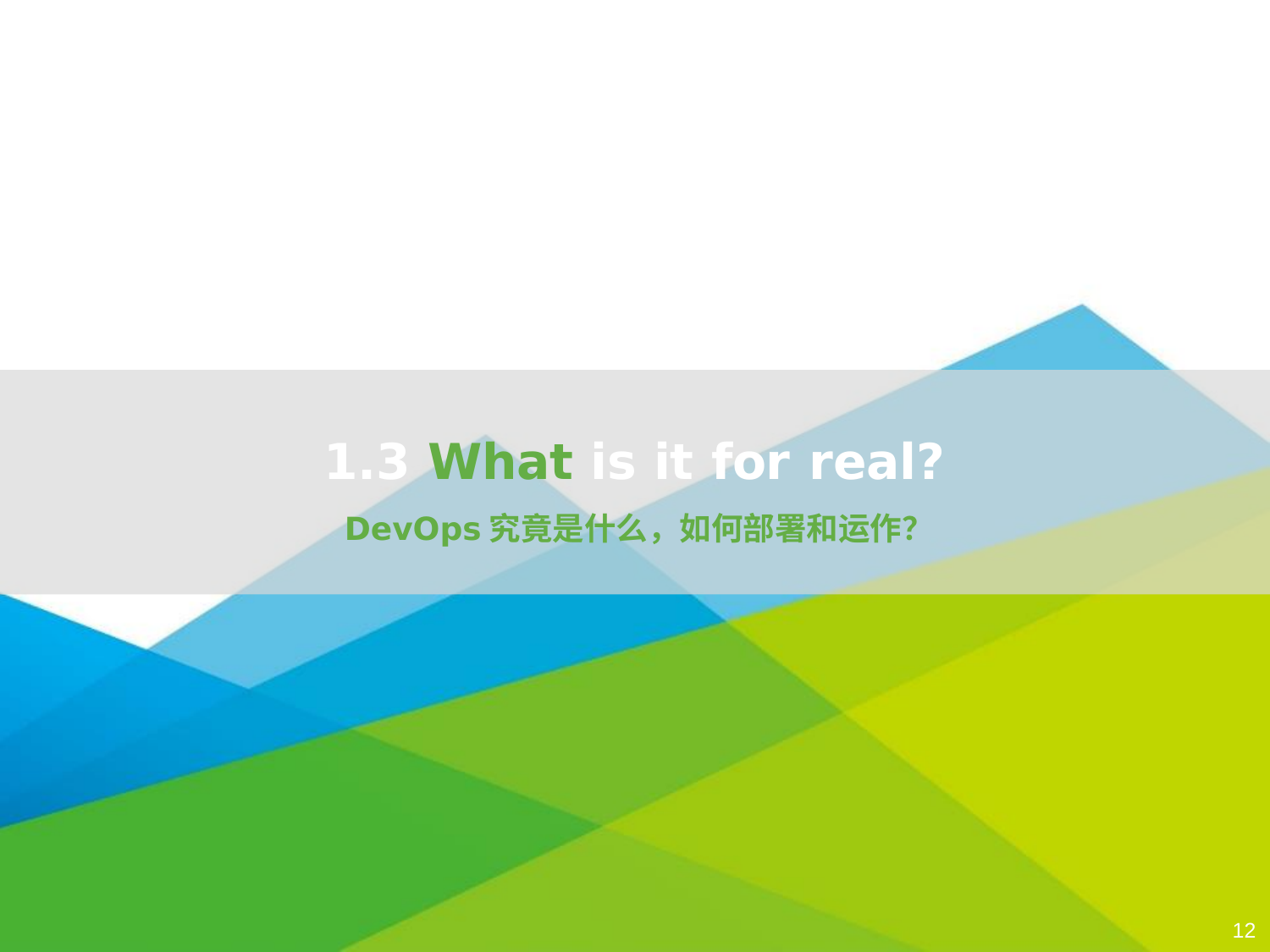

# 1.3 What is it for real?
DevOps究竟是什么，如何部署和运作？
12